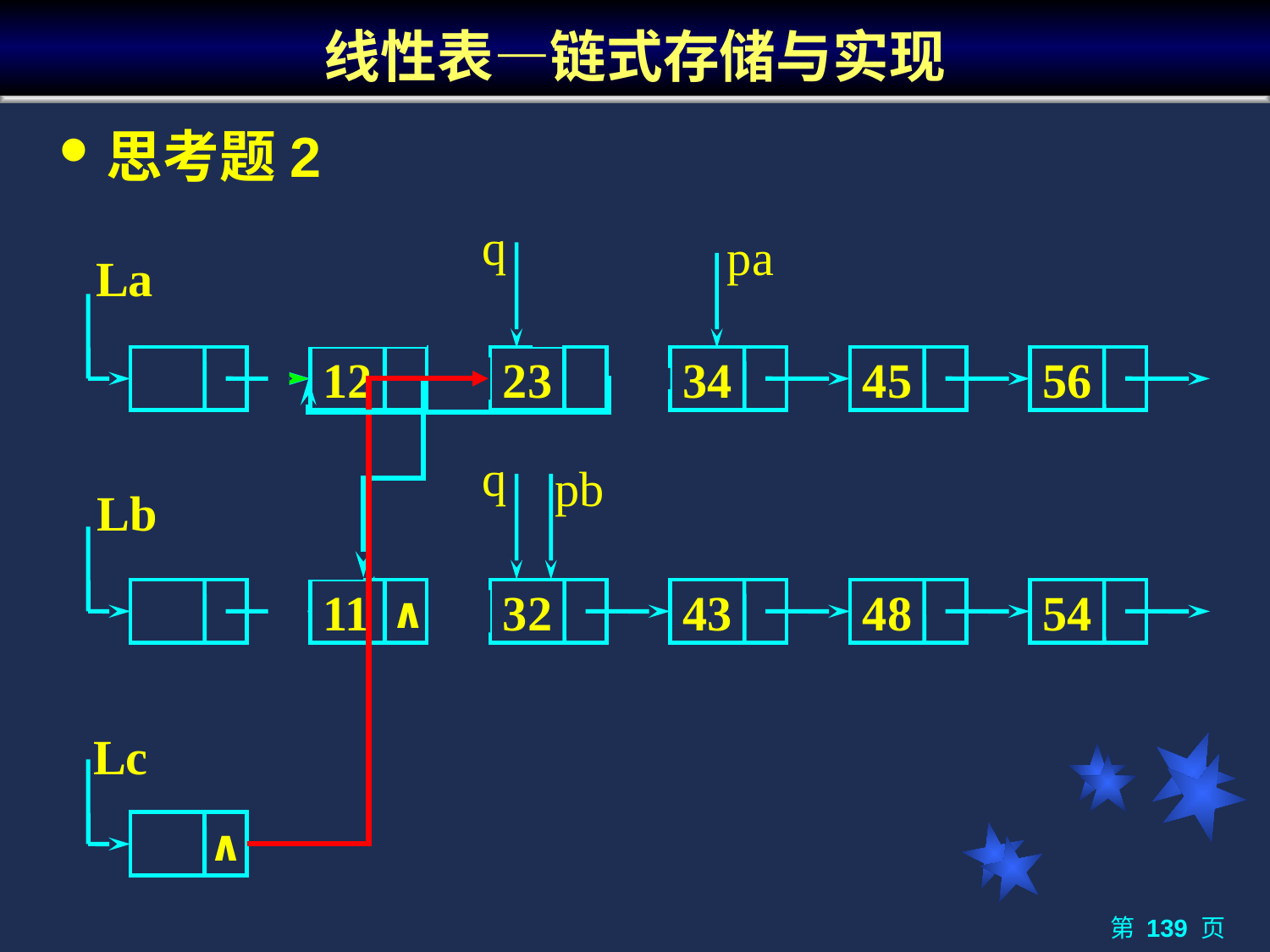

# 线性表—链式存储与实现
思考题2
q

q

pa

pa

pa

La

12

23

34

45

56

q

q

pb

pb

Lb

11

∧

32

43

48

54

Lc

∧

第 139 页